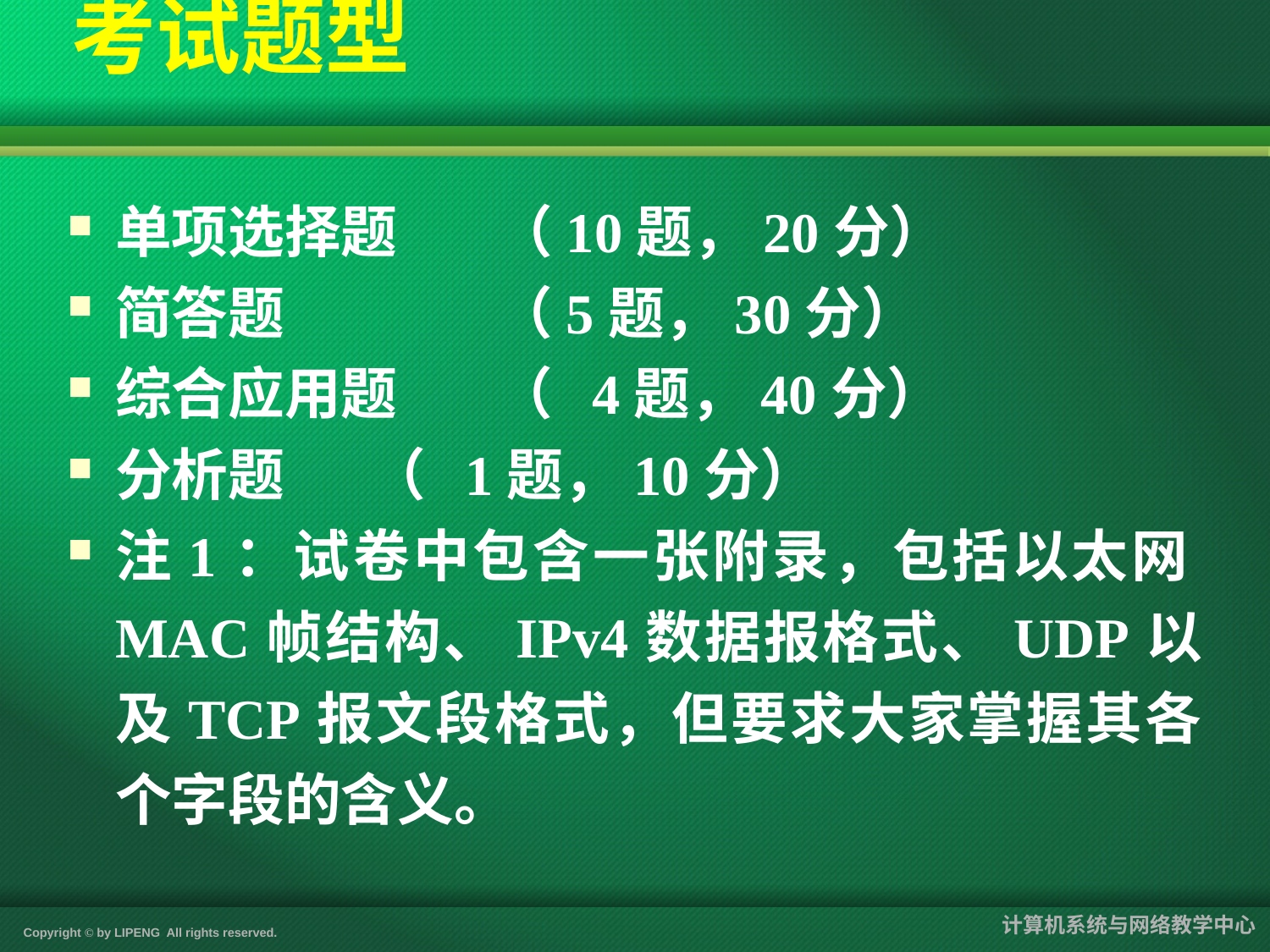

# 考试题型
单项选择题	（10题，20分）
简答题		（5题，30分）
综合应用题	（  4题，40分）
分析题	（  1题，10分）
注1：试卷中包含一张附录，包括以太网MAC帧结构、IPv4数据报格式、UDP以及TCP报文段格式，但要求大家掌握其各个字段的含义。